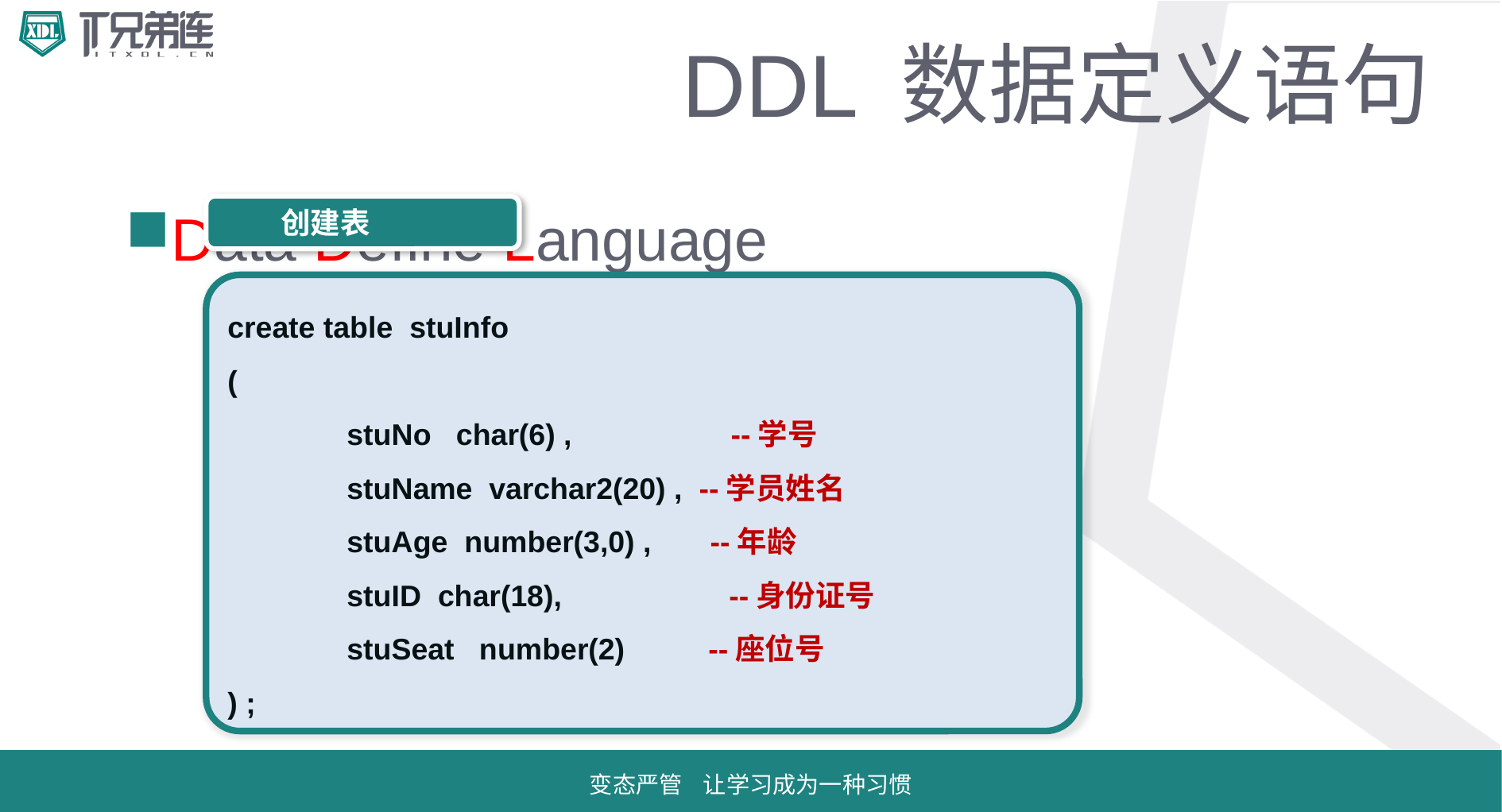

# DDL 数据定义语句
Data Define Language

创建表
create table  stuInfo
(
 	stuNo   char(6) ,                   --学号
 	stuName  varchar2(20) ,  --学员姓名
 	stuAge  number(3,0) ,       --年龄
 	stuID  char(18),                    --身份证号
 	stuSeat   number(2)          --座位号
) ;